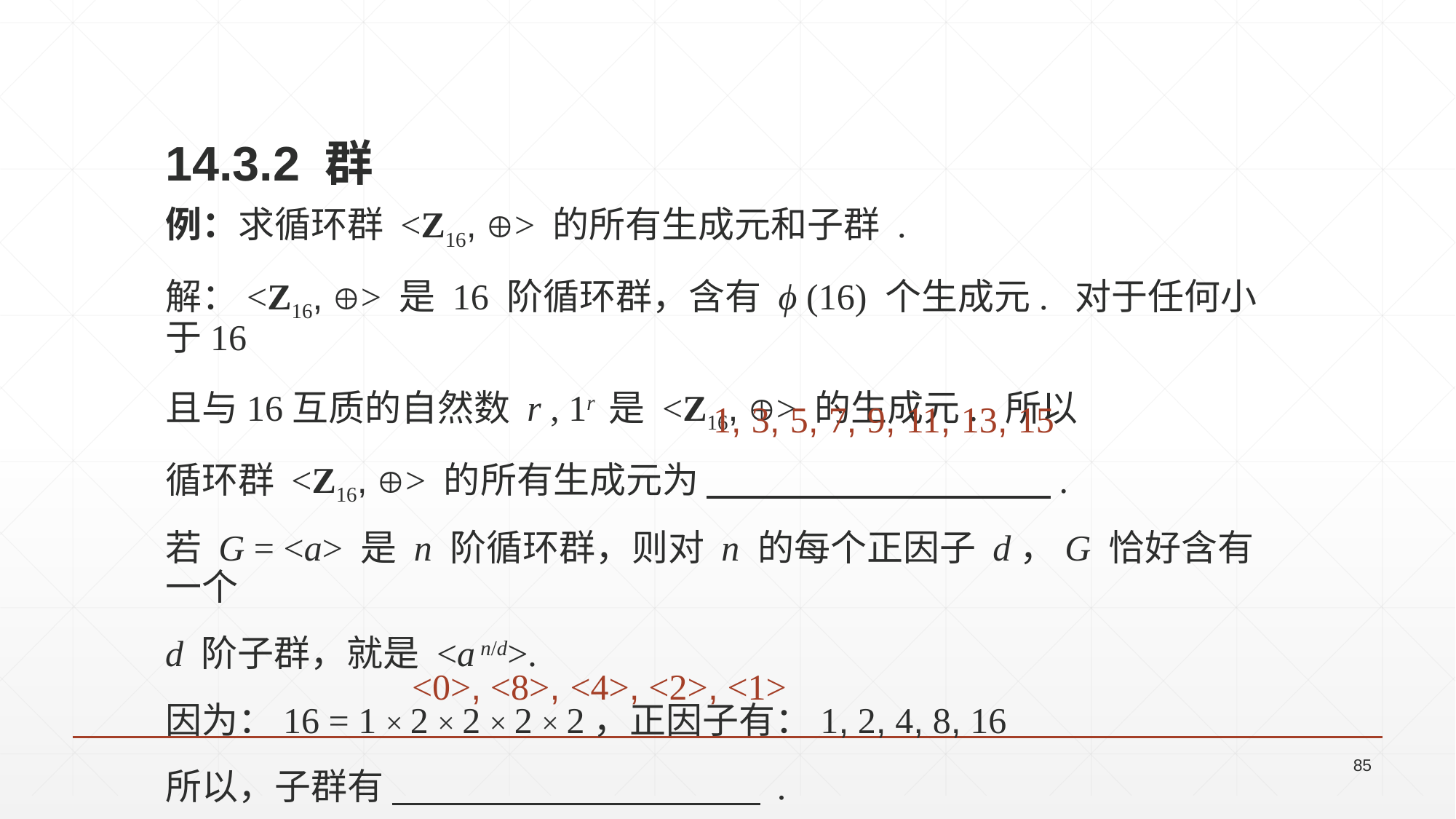

14.3.2 群
例：求循环群 <Z16, ⊕> 的所有生成元和子群 .
解：<Z16, ⊕> 是 16 阶循环群，含有 ϕ (16) 个生成元.  对于任何小于16
且与16互质的自然数 r , 1r 是 <Z16, ⊕> 的生成元.  所以
循环群 <Z16, ⊕> 的所有生成元为                                           .
若 G = <a> 是 n 阶循环群，则对 n 的每个正因子 d，G 恰好含有一个
d 阶子群，就是 <a n/d>.
因为：16 = 1 × 2 × 2 × 2 × 2，正因子有：1, 2, 4, 8, 16
所以，子群有                                               .
1, 3, 5, 7, 9, 11, 13, 15
<0>, <8>, <4>, <2>, <1>
85